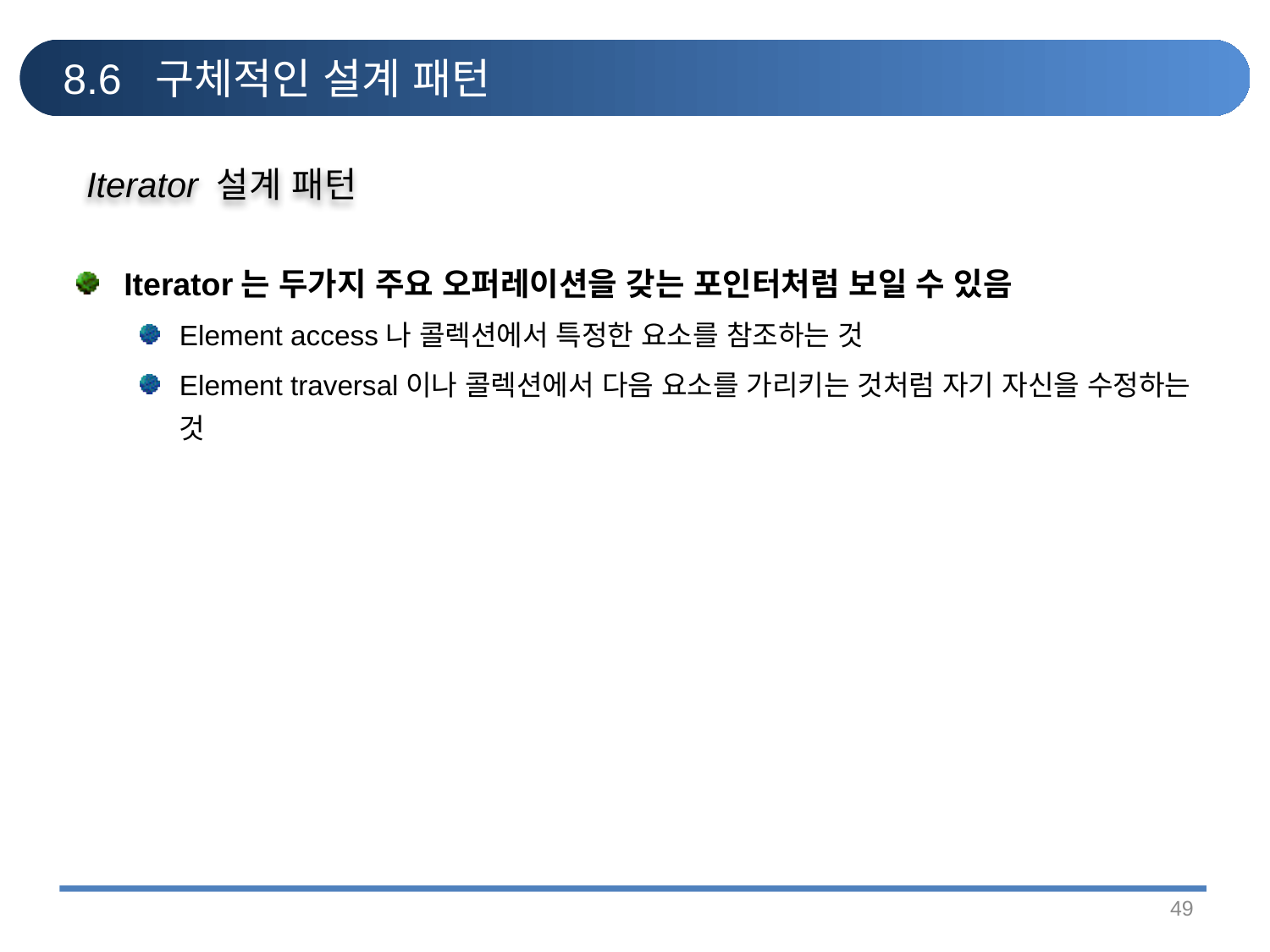

# 8.6  구체적인 설계 패턴
Iterator 설계 패턴
Iterator는 두가지 주요 오퍼레이션을 갖는 포인터처럼 보일 수 있음
Element access나 콜렉션에서 특정한 요소를 참조하는 것
Element traversal이나 콜렉션에서 다음 요소를 가리키는 것처럼 자기 자신을 수정하는 것
49